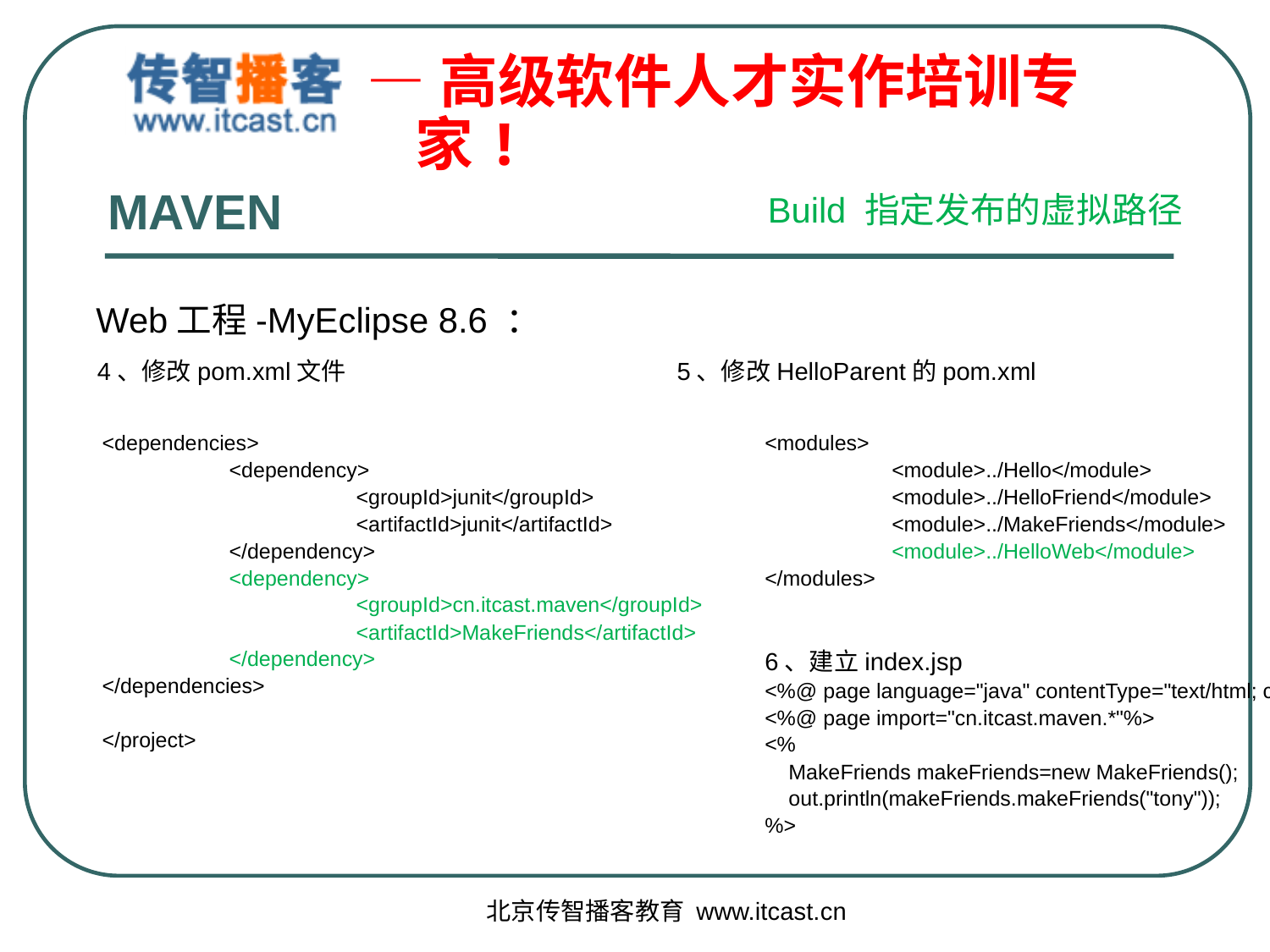

# MAVEN
Build 指定发布的虚拟路径
Web工程-MyEclipse 8.6 ：
4、修改pom.xml文件                                                           5、修改HelloParent的pom.xml
<modules>
	<module>../Hello</module>
	<module>../HelloFriend</module>
	<module>../MakeFriends</module>
	<module>../HelloWeb</module>
</modules>

6、建立index.jsp
<%@ page language="java" contentType="text/html; charset=UTF-8" pageEncoding="UTF-8"%>
<%@ page import="cn.itcast.maven.*"%>
<%
    MakeFriends makeFriends=new MakeFriends();
    out.println(makeFriends.makeFriends("tony"));
%>
<dependencies>
	<dependency>
		<groupId>junit</groupId>
		<artifactId>junit</artifactId>
	</dependency>
	<dependency>
		<groupId>cn.itcast.maven</groupId>
		<artifactId>MakeFriends</artifactId>
	</dependency>
</dependencies>

</project>
北京传智播客教育 www.itcast.cn